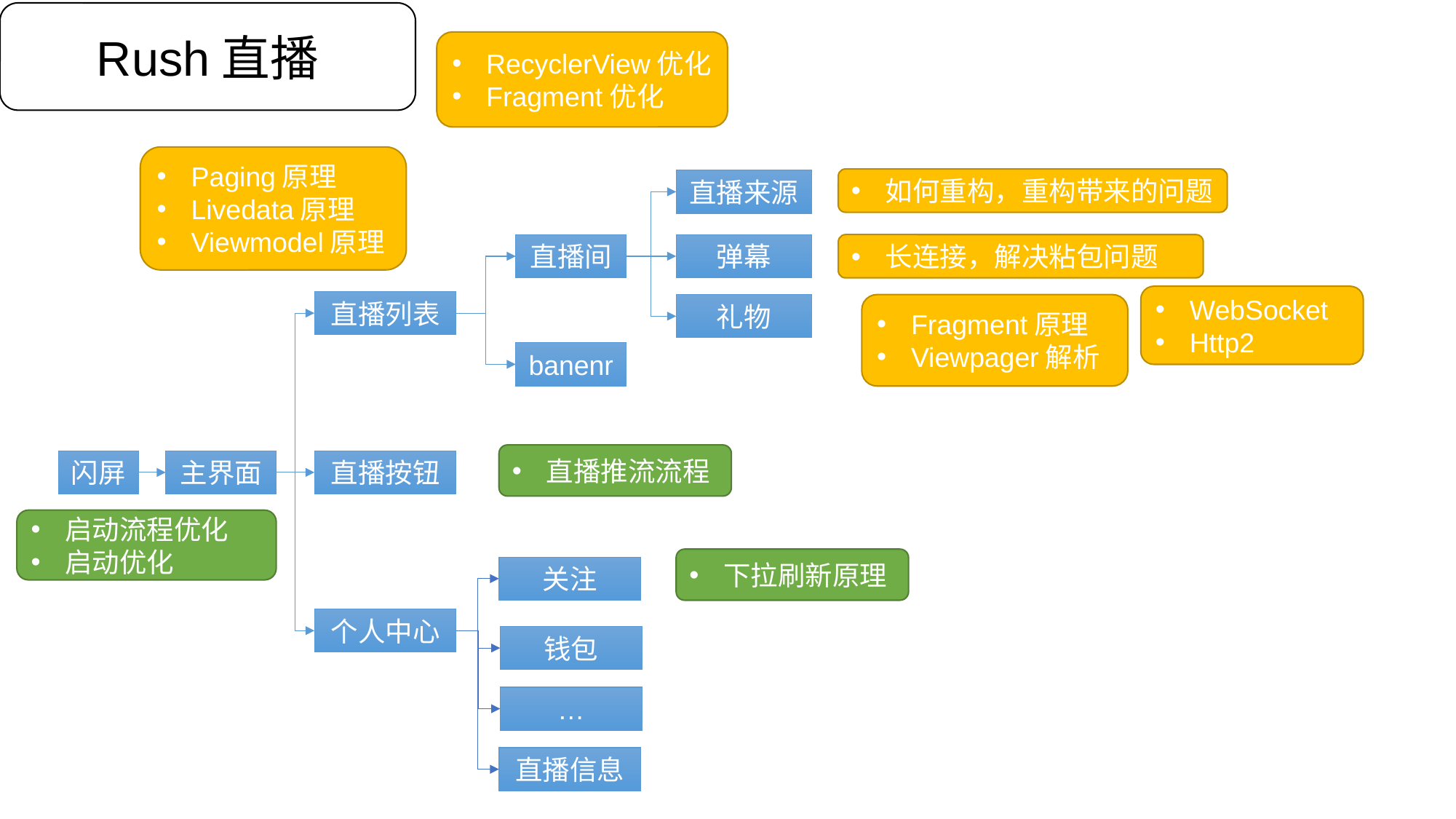

Rush直播
RecyclerView优化
Fragment优化
Paging原理
Livedata原理
Viewmodel原理
如何重构，重构带来的问题
直播来源
长连接，解决粘包问题
弹幕
直播间
WebSocket
Http2
直播列表
礼物
Fragment原理
Viewpager解析
banenr
直播推流流程
直播按钮
闪屏
主界面
启动流程优化
启动优化
下拉刷新原理
关注
个人中心
钱包
…
直播信息